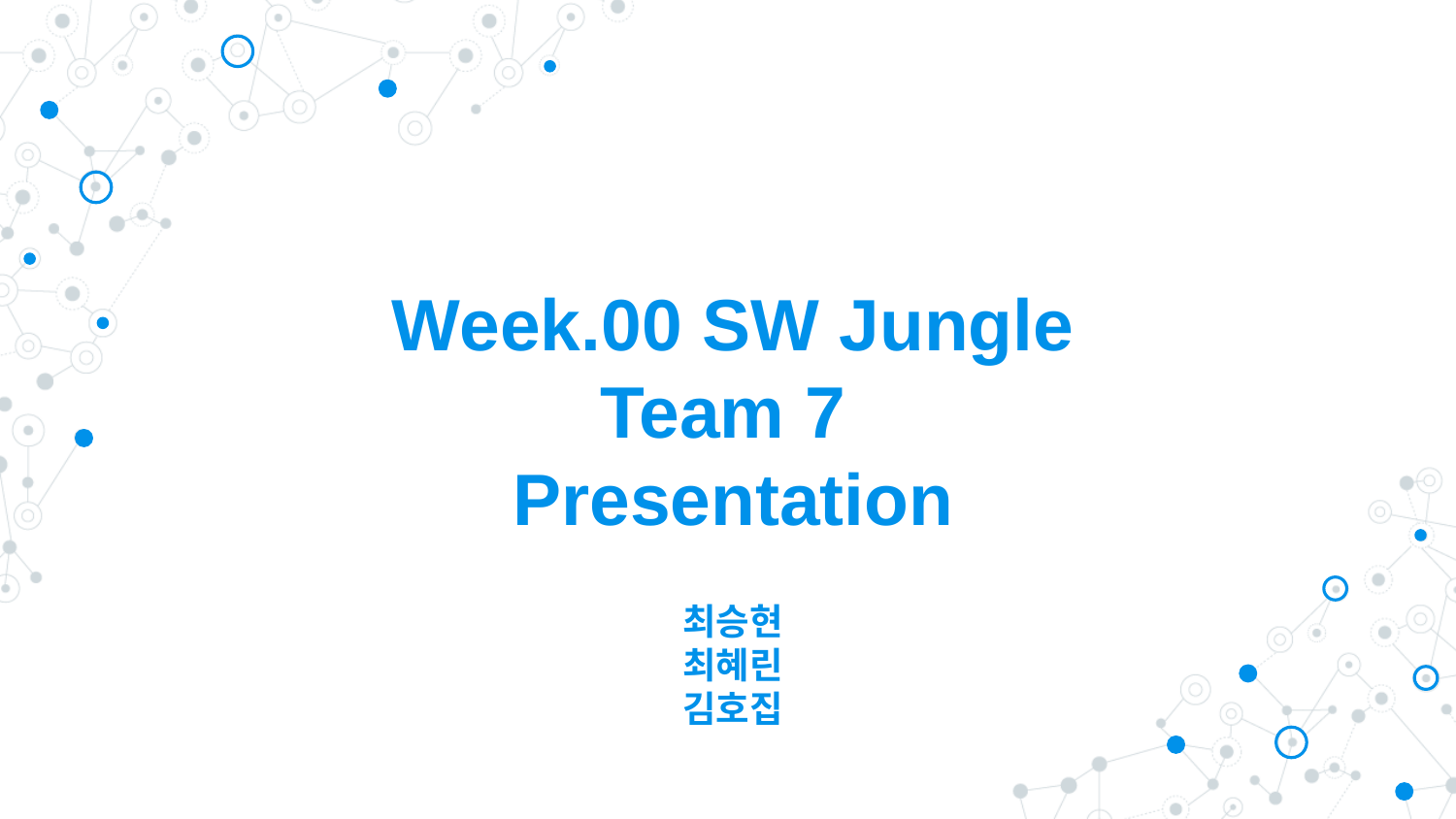

# Week.00 SW Jungle Team 7 Presentation
최승현
최혜린
김호집